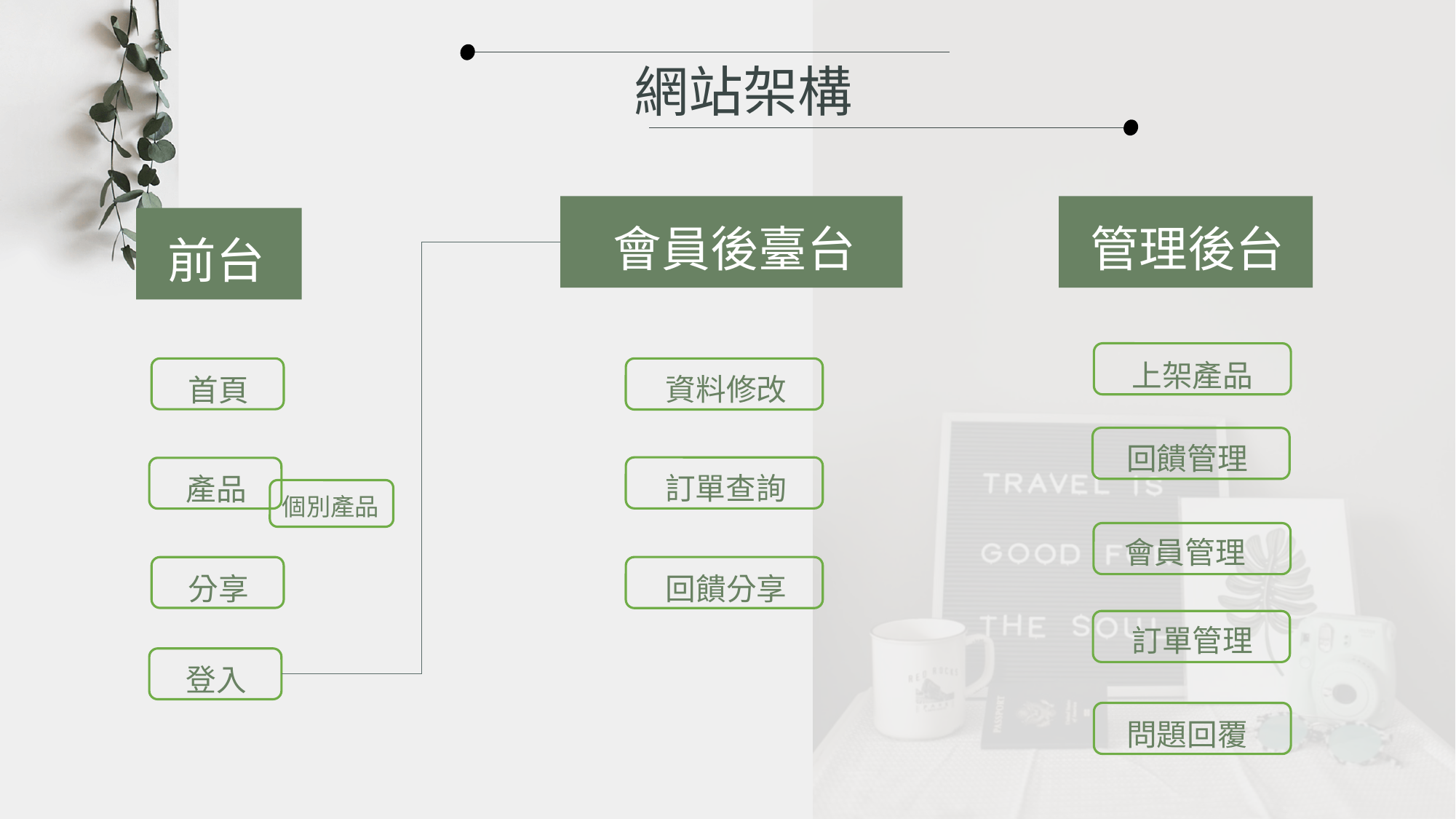

網站架構

會員後臺台
管理後台

前台

上架產品
資料修改

首頁

回饋管理

訂單查詢

產品

個別產品
會員管理

分享
回饋分享
訂單管理

登入

問題回覆